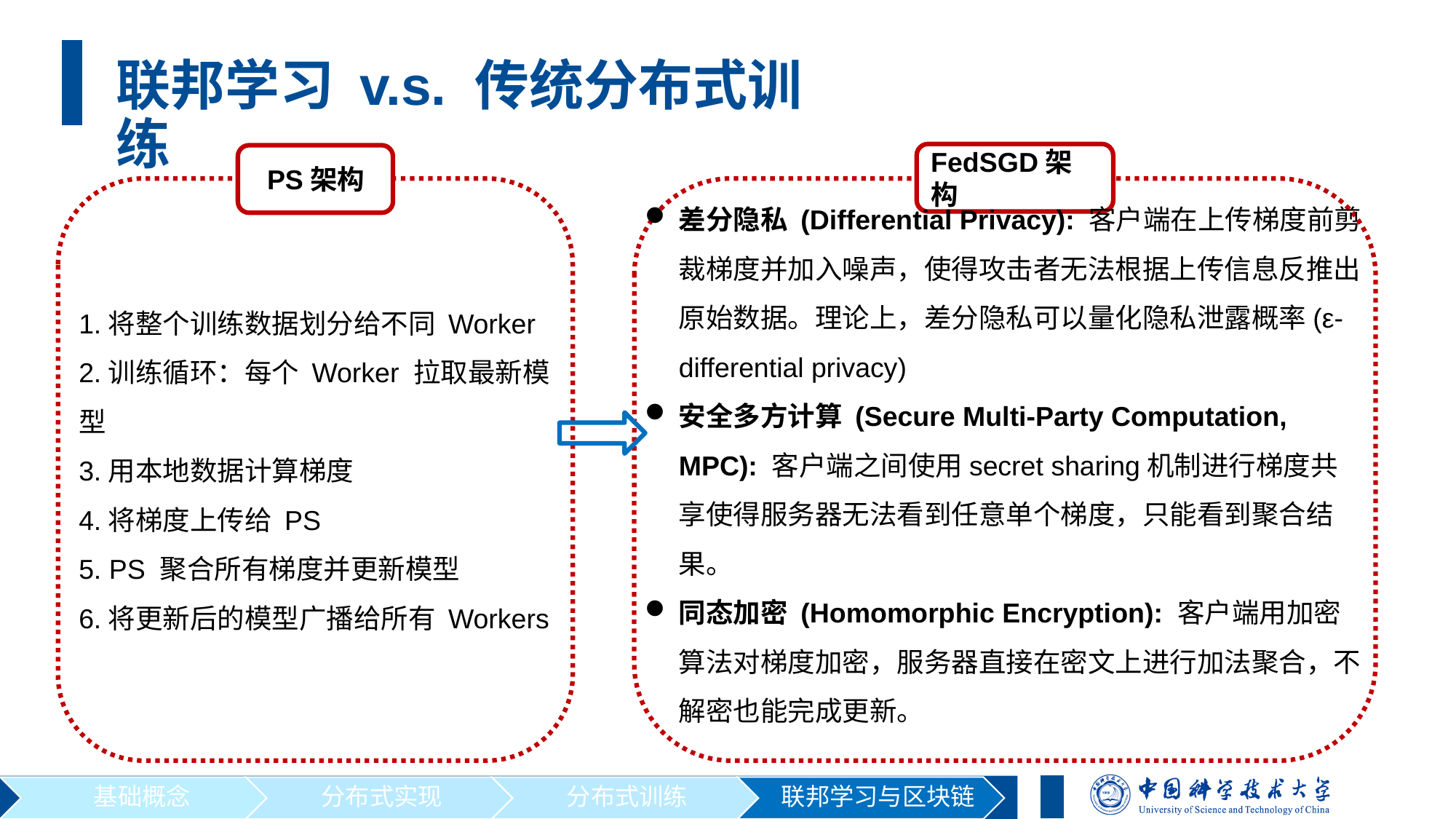

联邦学习 v.s. 传统分布式训练
FedSGD架构
  PS架构

差分隐私 (Differential Privacy): 客户端在上传梯度前剪裁梯度并加入噪声，使得攻击者无法根据上传信息反推出原始数据。理论上，差分隐私可以量化隐私泄露概率(ε-differential privacy)
安全多方计算 (Secure Multi-Party Computation, MPC): 客户端之间使用secret sharing机制进行梯度共享使得服务器无法看到任意单个梯度，只能看到聚合结果。
同态加密 (Homomorphic Encryption): 客户端用加密算法对梯度加密，服务器直接在密文上进行加法聚合，不解密也能完成更新。
1.将整个训练数据划分给不同 Worker
2.训练循环：每个 Worker 拉取最新模型
3.用本地数据计算梯度
4.将梯度上传给 PS
5. PS 聚合所有梯度并更新模型
6.将更新后的模型广播给所有 Workers

基础概念

分布式实现

分布式训练

联邦学习与区块链